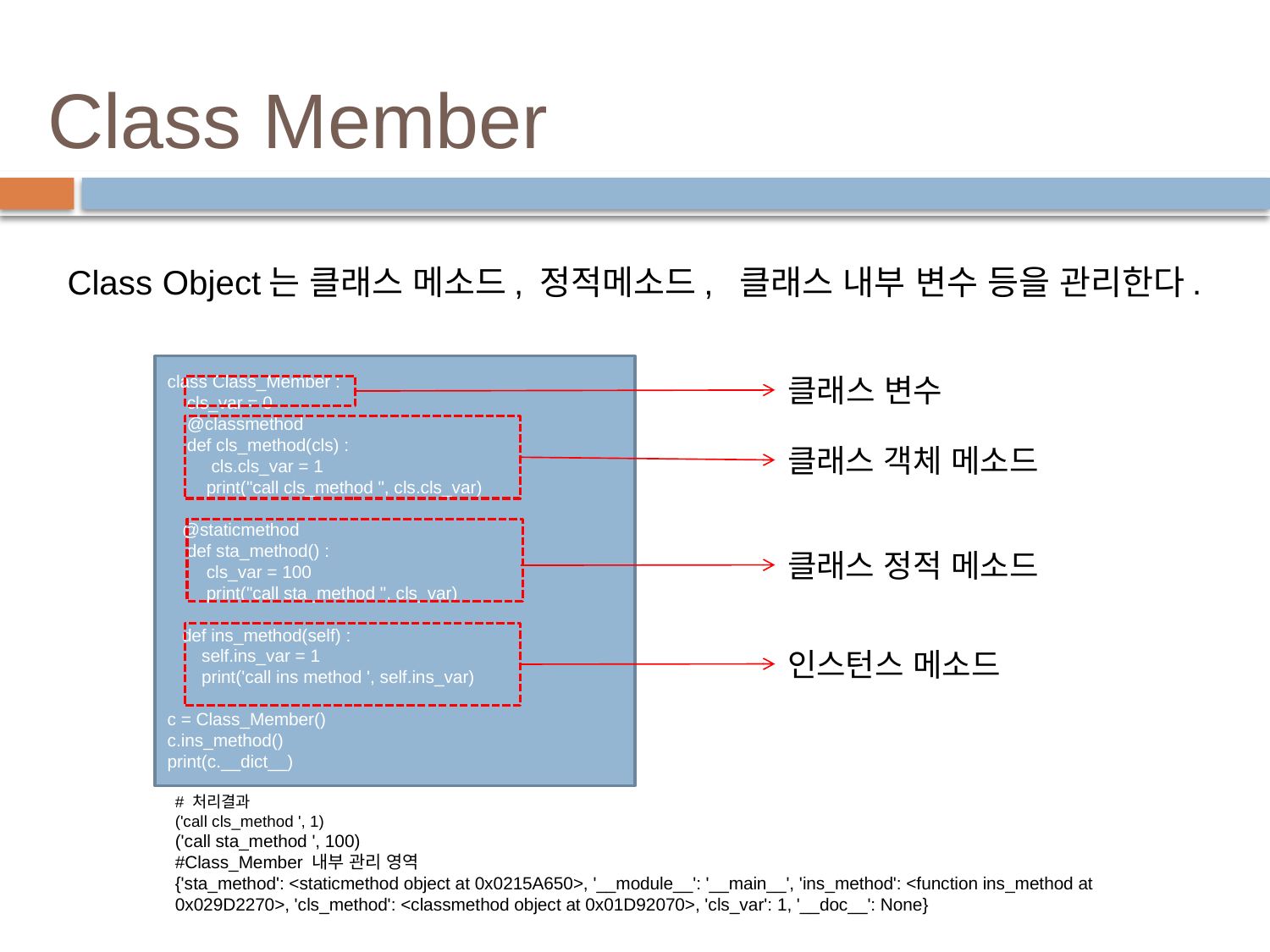

# Class Member
Class Object는 클래스 메소드, 정적메소드,  클래스 내부 변수 등을 관리한다.

class Class_Member :
    cls_var = 0
    @classmethod
    def cls_method(cls) :
         cls.cls_var = 1
        print("call cls_method ", cls.cls_var)

   @staticmethod
    def sta_method() :
        cls_var = 100
        print("call sta_method ", cls_var)

   def ins_method(self) :
       self.ins_var = 1
       print('call ins method ', self.ins_var)

c = Class_Member()
c.ins_method()
print(c.__dict__)
클래스 변수

클래스 객체 메소드

클래스 정적 메소드

인스턴스 메소드
# 처리결과
('call cls_method ', 1)
('call sta_method ', 100)
#Class_Member 내부 관리 영역
{'sta_method': <staticmethod object at 0x0215A650>, '__module__': '__main__', 'ins_method': <function ins_method at 0x029D2270>, 'cls_method': <classmethod object at 0x01D92070>, 'cls_var': 1, '__doc__': None}